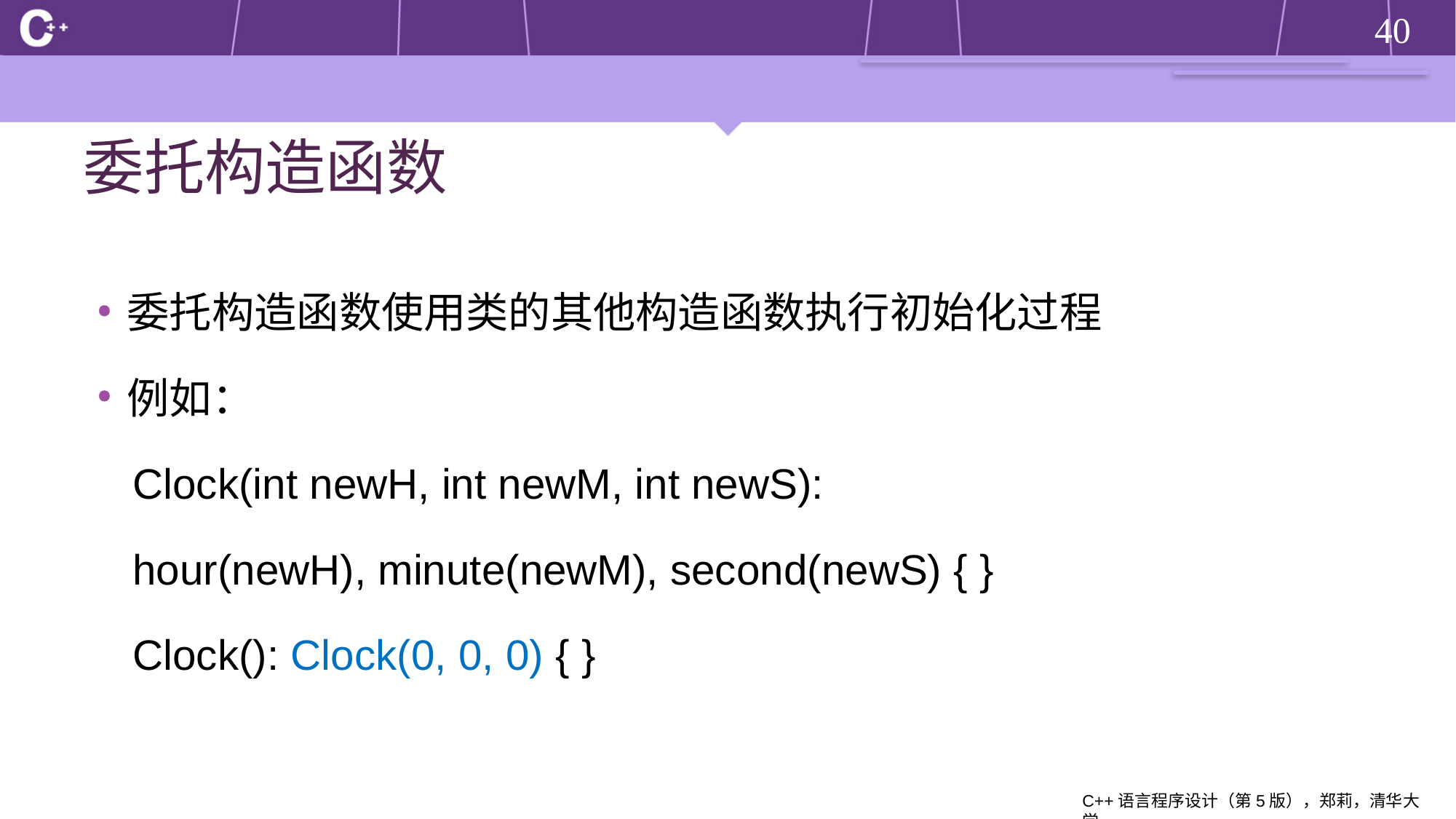

# 委托构造函数
委托构造函数使用类的其他构造函数执行初始化过程
例如：
Clock(int newH, int newM, int newS):
hour(newH), minute(newM), second(newS) { }
Clock(): Clock(0, 0, 0) { }